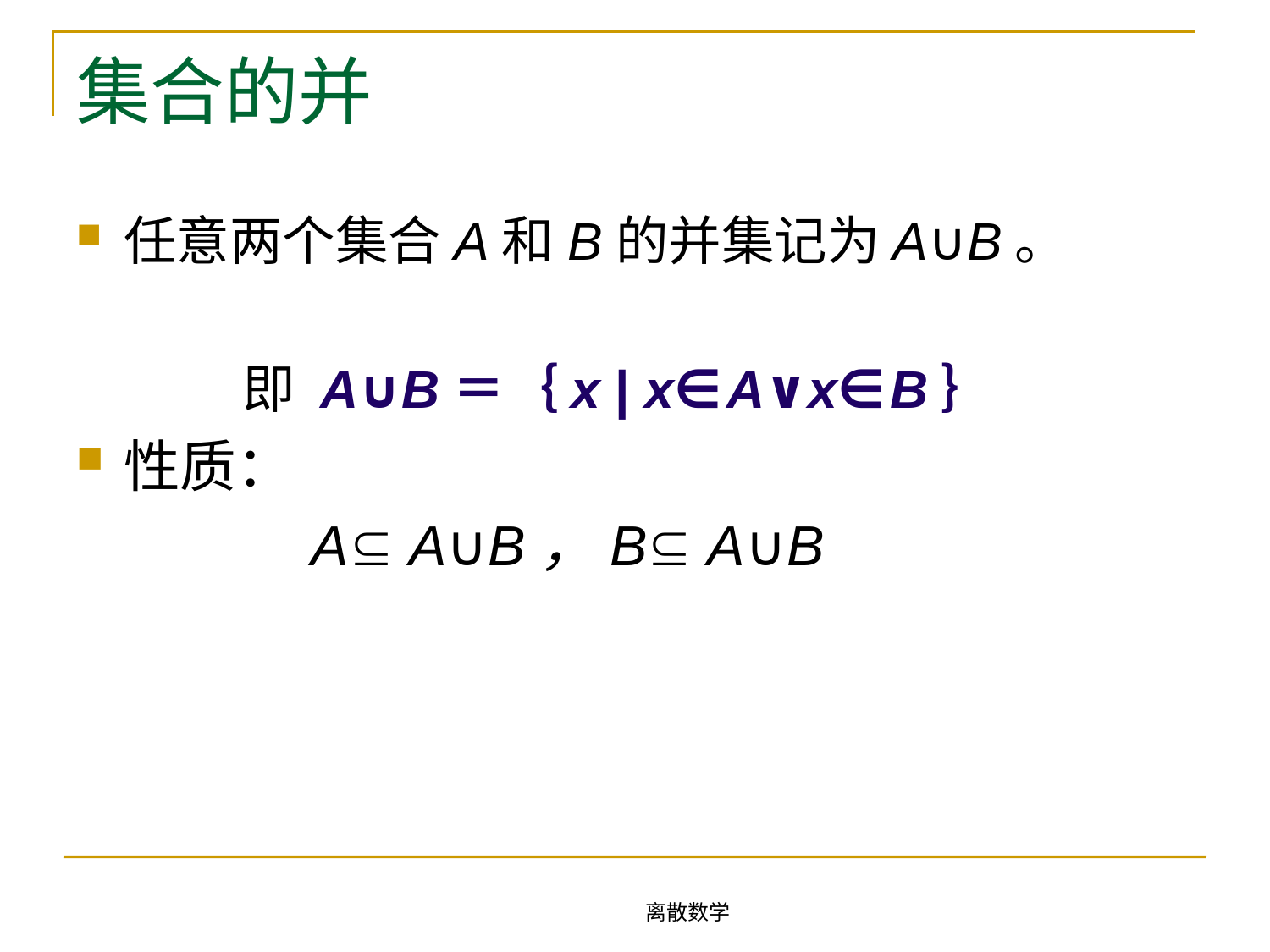

# 集合的并
任意两个集合A和B的并集记为A∪B。

             即 A∪B＝｛x | x∈A∨x∈B｝
性质：
               A⊆ A∪B，B⊆ A∪B

离散数学
23